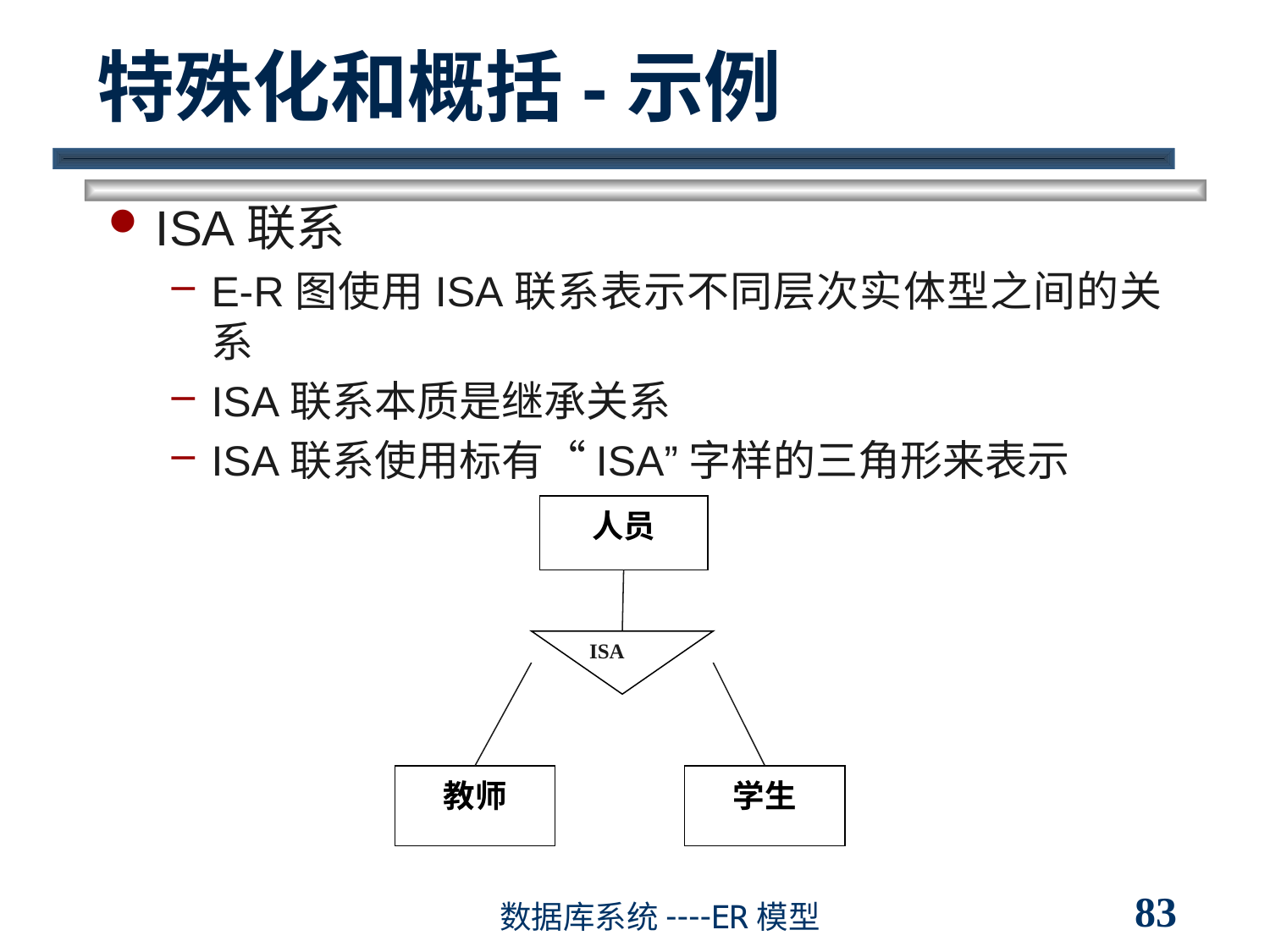

# 特殊化和概括-示例
ISA联系
E-R图使用ISA联系表示不同层次实体型之间的关系
ISA联系本质是继承关系
ISA联系使用标有“ISA”字样的三角形来表示

人员
ISA
教师
学生
83
数据库系统----ER模型